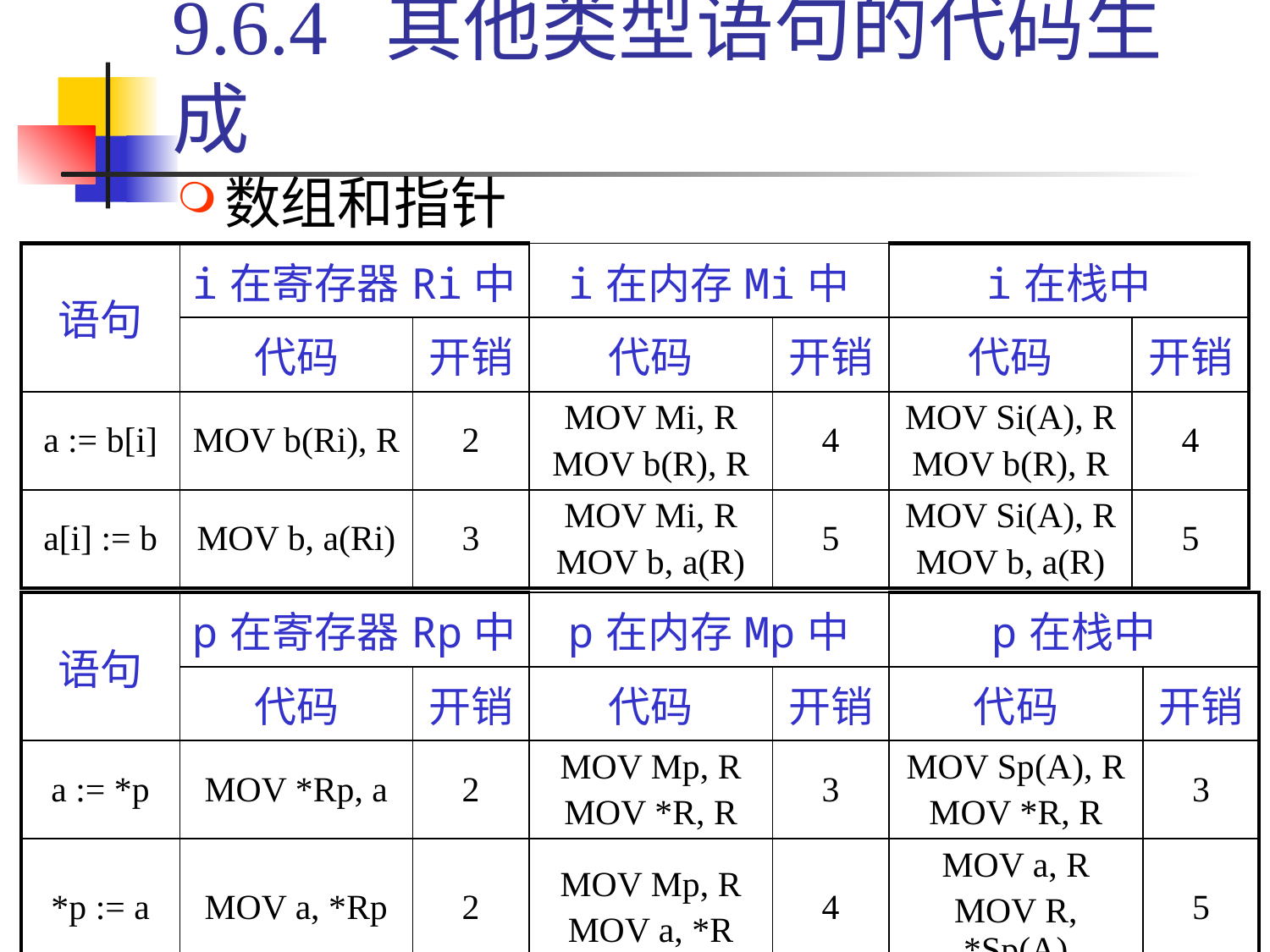

# 9.6.4  其他类型语句的代码生成
数组和指针
| 语句 | i在寄存器Ri中 |  | i在内存Mi中 |  | i在栈中 |  |
| --- | --- | --- | --- | --- | --- | --- |
|  | 代码 | 开销 | 代码 | 开销 | 代码 | 开销 |
| a := b[i] | MOV b(Ri), R | 2 | MOV Mi, R MOV b(R), R | 4 | MOV Si(A), R MOV b(R), R | 4 |
| a[i] := b | MOV b, a(Ri) | 3 | MOV Mi, R MOV b, a(R) | 5 | MOV Si(A), R MOV b, a(R) | 5 |
| 语句 | p在寄存器Rp中 |  | p在内存Mp中 |  | p在栈中 |  |
| --- | --- | --- | --- | --- | --- | --- |
|  | 代码 | 开销 | 代码 | 开销 | 代码 | 开销 |
| a := \*p | MOV \*Rp, a | 2 | MOV Mp, R MOV \*R, R | 3 | MOV Sp(A), R MOV \*R, R | 3 |
| \*p := a | MOV a, \*Rp | 2 | MOV Mp, R MOV a, \*R | 4 | MOV a, R MOV R, \*Sp(A) | 5 |